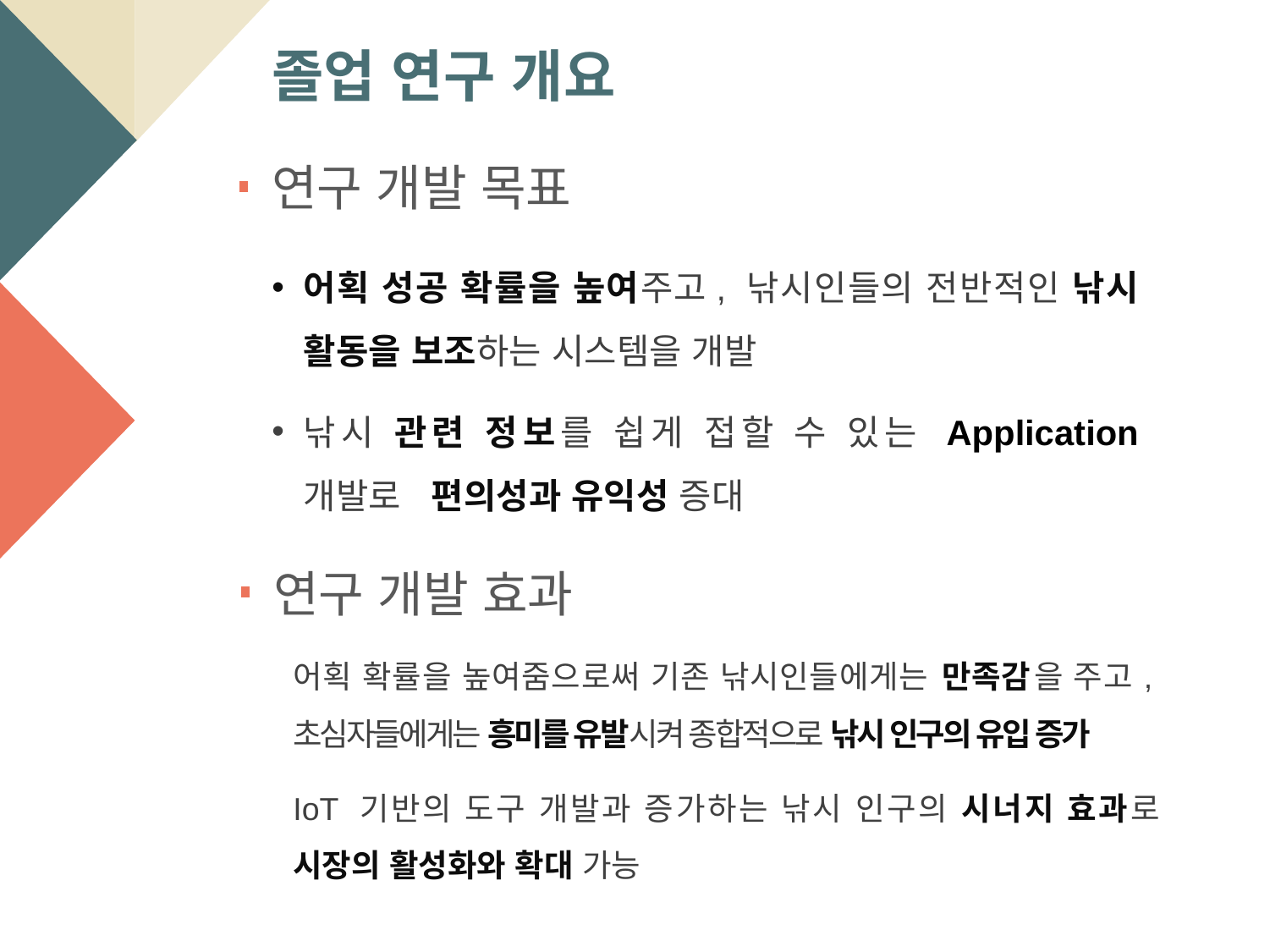

졸업 연구 개요
연구 개발 목표

어획 성공 확률을 높여주고, 낚시인들의 전반적인 낚시 활동을 보조하는 시스템을 개발
낚시 관련 정보를 쉽게 접할 수 있는 Application 개발로   편의성과 유익성 증대
연구 개발 효과

어획 확률을 높여줌으로써 기존 낚시인들에게는 만족감을 주고,  초심자들에게는 흥미를 유발시켜 종합적으로 낚시 인구의 유입 증가
IoT 기반의 도구 개발과 증가하는 낚시 인구의 시너지 효과로 시장의 활성화와 확대 가능